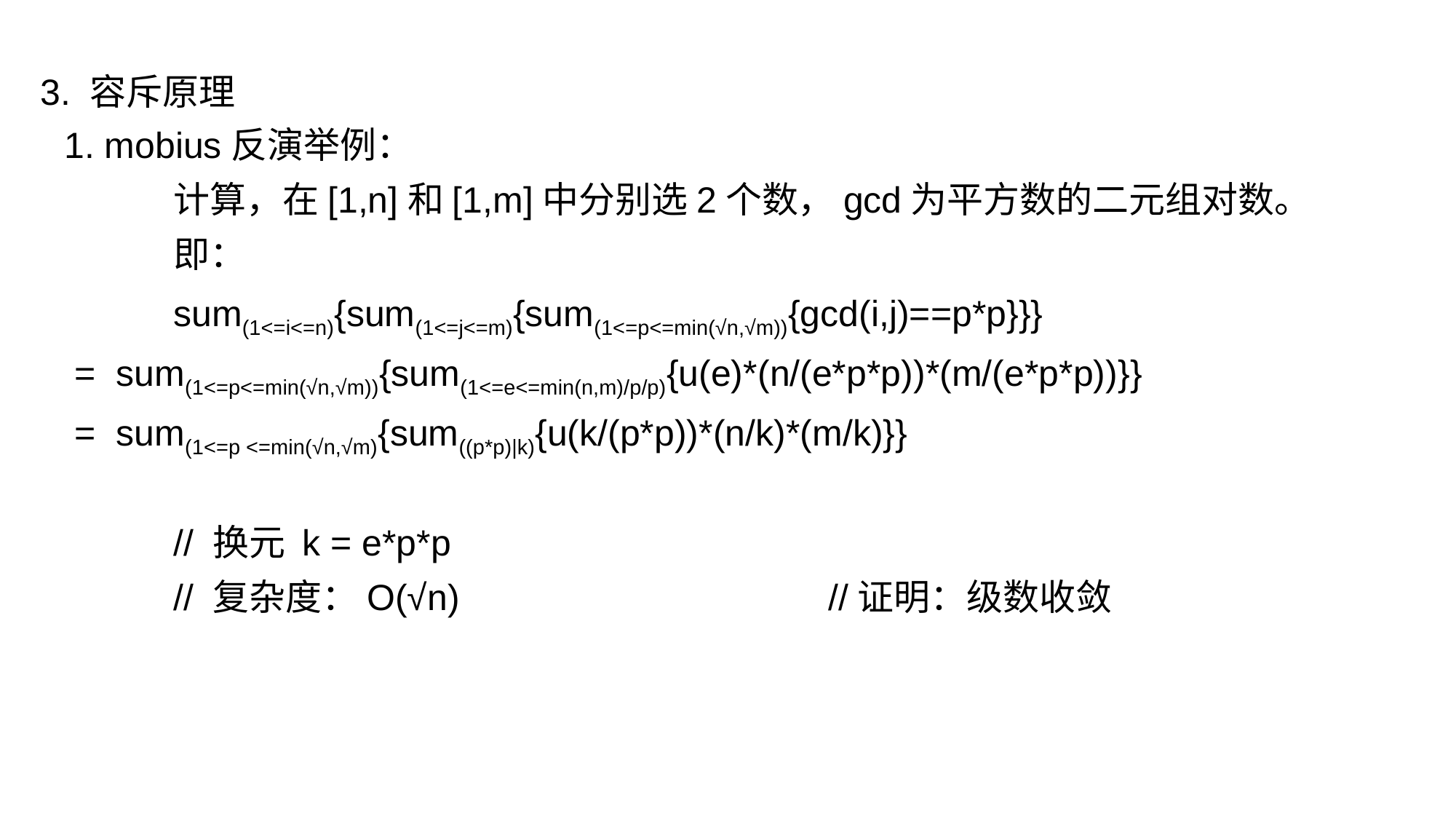

3. 容斥原理
1. mobius反演举例：
	计算，在[1,n]和[1,m]中分别选2个数，gcd为平方数的二元组对数。
	即：
	sum(1<=i<=n){sum(1<=j<=m){sum(1<=p<=min(√n,√m)){gcd(i,j)==p*p}}}
 =  sum(1<=p<=min(√n,√m)){sum(1<=e<=min(n,m)/p/p){u(e)*(n/(e*p*p))*(m/(e*p*p))}}
 =  sum(1<=p <=min(√n,√m){sum((p*p)|k){u(k/(p*p))*(n/k)*(m/k)}}

	// 换元 k = e*p*p
	// 复杂度：O(√n)				//证明：级数收敛